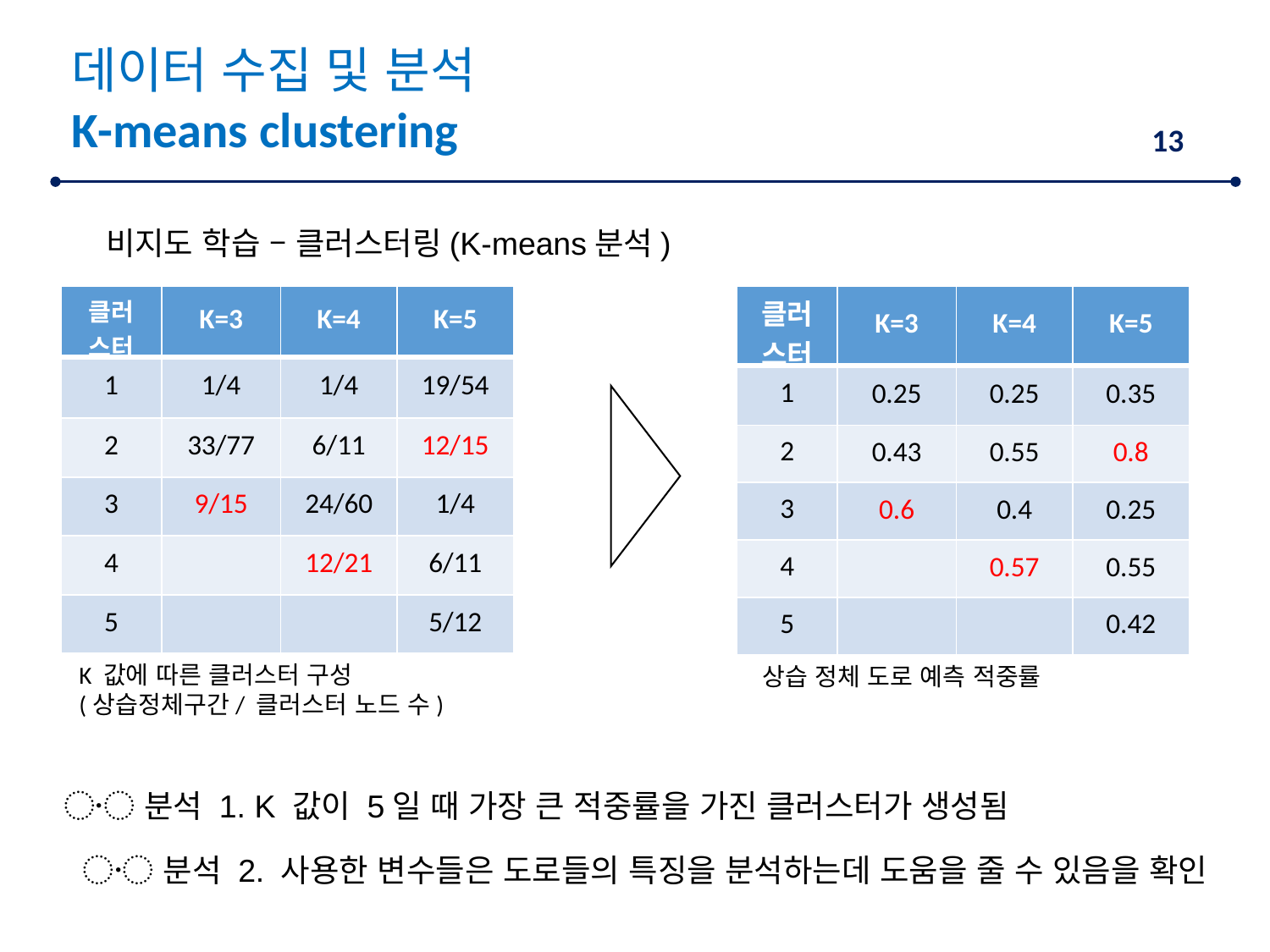

데이터 수집 및 분석
K-means clustering
13
비지도 학습 – 클러스터링(K-means분석)
| 클러 스터 | K=3 | K=4 | K=5 |
| --- | --- | --- | --- |
| 1 | 1/4 | 1/4 | 19/54 |
| 2 | 33/77 | 6/11 | 12/15 |
| 3 | 9/15 | 24/60 | 1/4 |
| 4 |  | 12/21 | 6/11 |
| 5 |  |  | 5/12 |
| 클러 스터 | K=3 | K=4 | K=5 |
| --- | --- | --- | --- |
| 1 | 0.25 | 0.25 | 0.35 |
| 2 | 0.43 | 0.55 | 0.8 |
| 3 | 0.6 | 0.4 | 0.25 |
| 4 |  | 0.57 | 0.55 |
| 5 |  |  | 0.42 |

K 값에 따른 클러스터 구성
(상습정체구간/ 클러스터 노드 수)
상습 정체 도로 예측 적중률
〮 분석 1. K 값이 5일 때 가장 큰 적중률을 가진 클러스터가 생성됨
〮 분석 2. 사용한 변수들은 도로들의 특징을 분석하는데 도움을 줄 수 있음을 확인